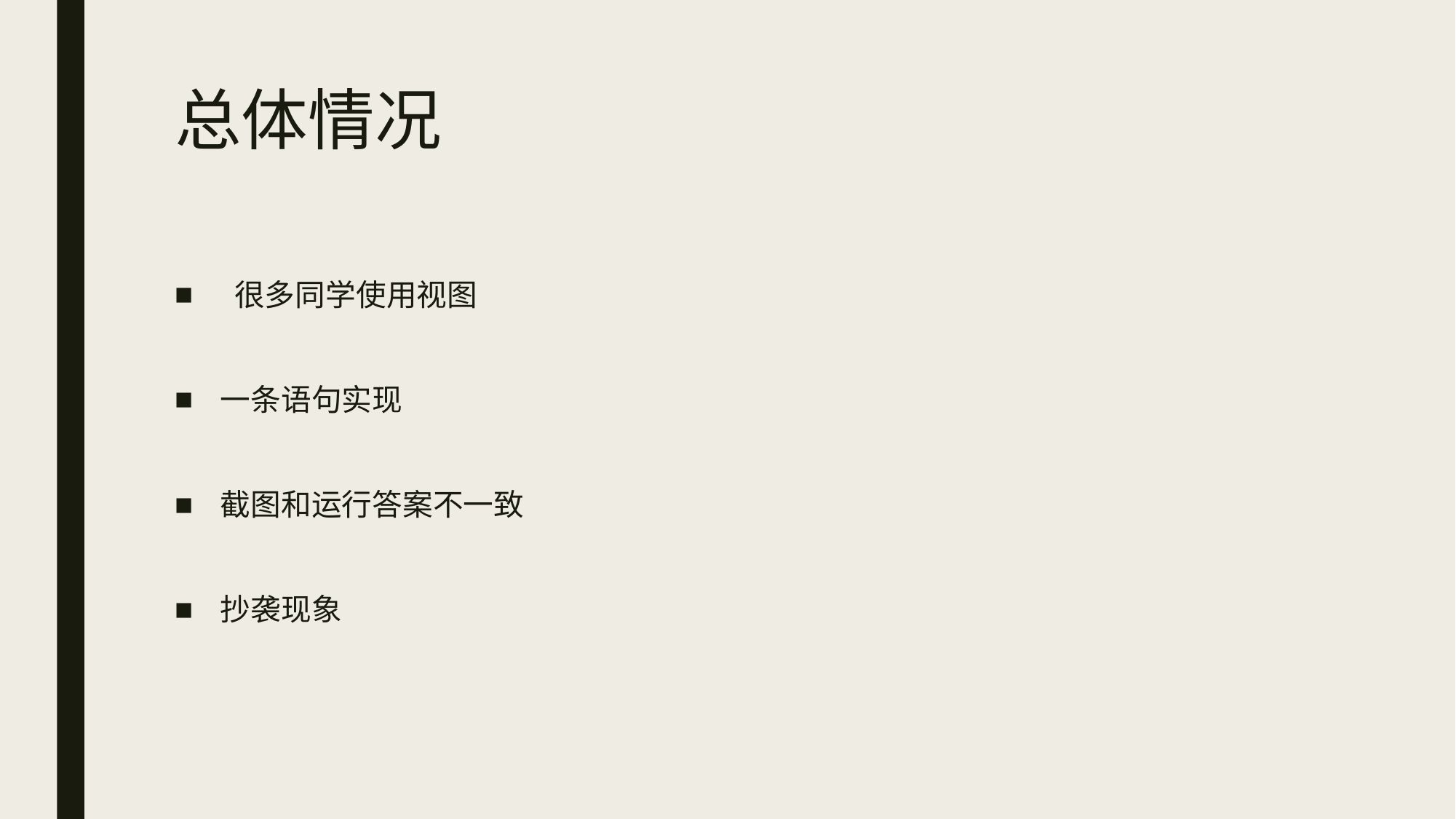

# 总体情况
 很多同学使用视图

一条语句实现

截图和运行答案不一致

抄袭现象